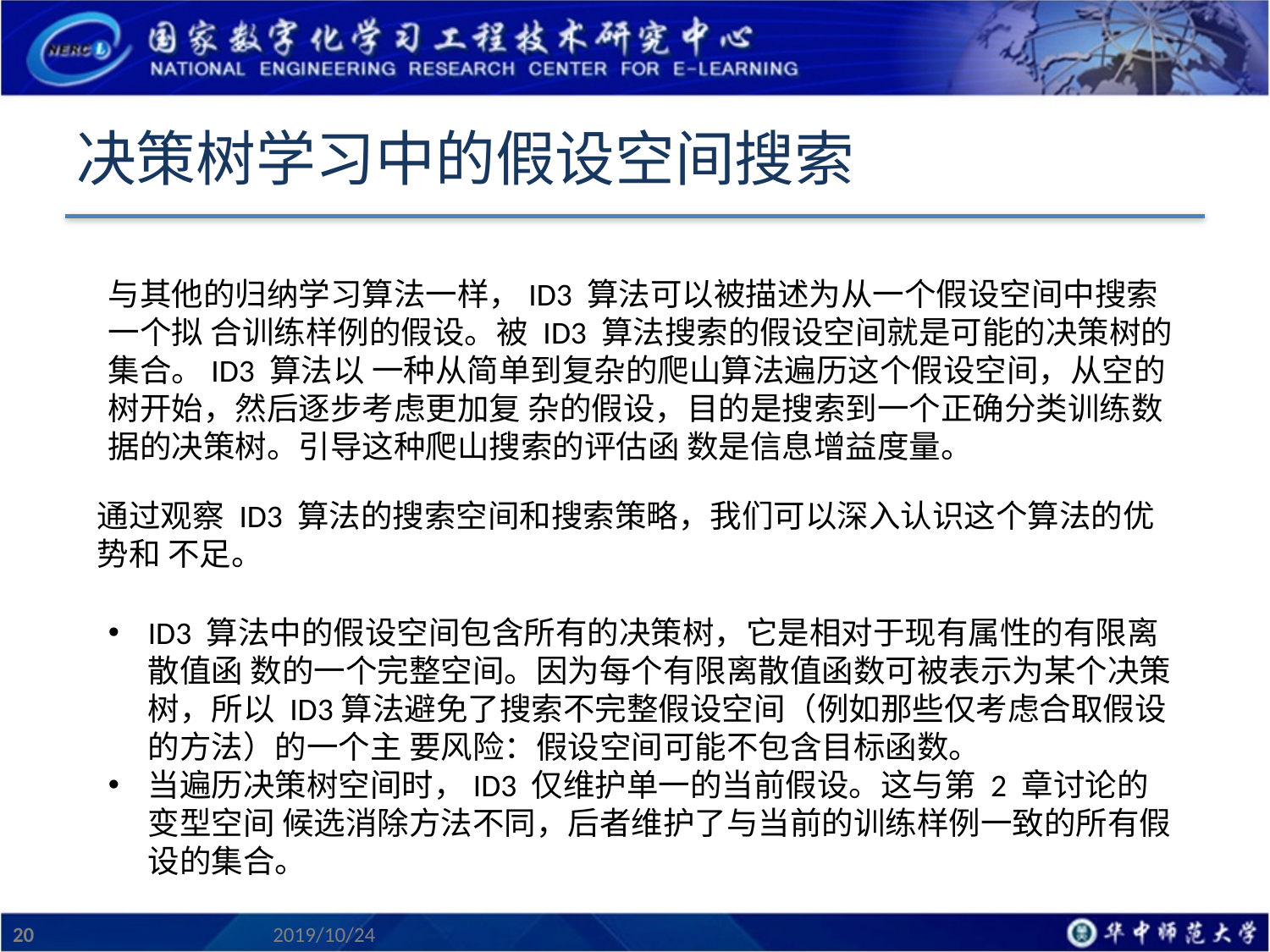

# 决策树学习中的假设空间搜索
与其他的归纳学习算法一样，ID3 算法可以被描述为从一个假设空间中搜索一个拟 合训练样例的假设。被 ID3 算法搜索的假设空间就是可能的决策树的集合。ID3 算法以 一种从简单到复杂的爬山算法遍历这个假设空间，从空的树开始，然后逐步考虑更加复 杂的假设，目的是搜索到一个正确分类训练数据的决策树。引导这种爬山搜索的评估函 数是信息增益度量。
通过观察 ID3 算法的搜索空间和搜索策略，我们可以深入认识这个算法的优势和 不足。
ID3 算法中的假设空间包含所有的决策树，它是相对于现有属性的有限离散值函 数的一个完整空间。因为每个有限离散值函数可被表示为某个决策树，所以 ID3算法避免了搜索不完整假设空间（例如那些仅考虑合取假设的方法）的一个主 要风险：假设空间可能不包含目标函数。
当遍历决策树空间时，ID3 仅维护单一的当前假设。这与第 2 章讨论的变型空间 候选消除方法不同，后者维护了与当前的训练样例一致的所有假设的集合。
20
2019/10/24